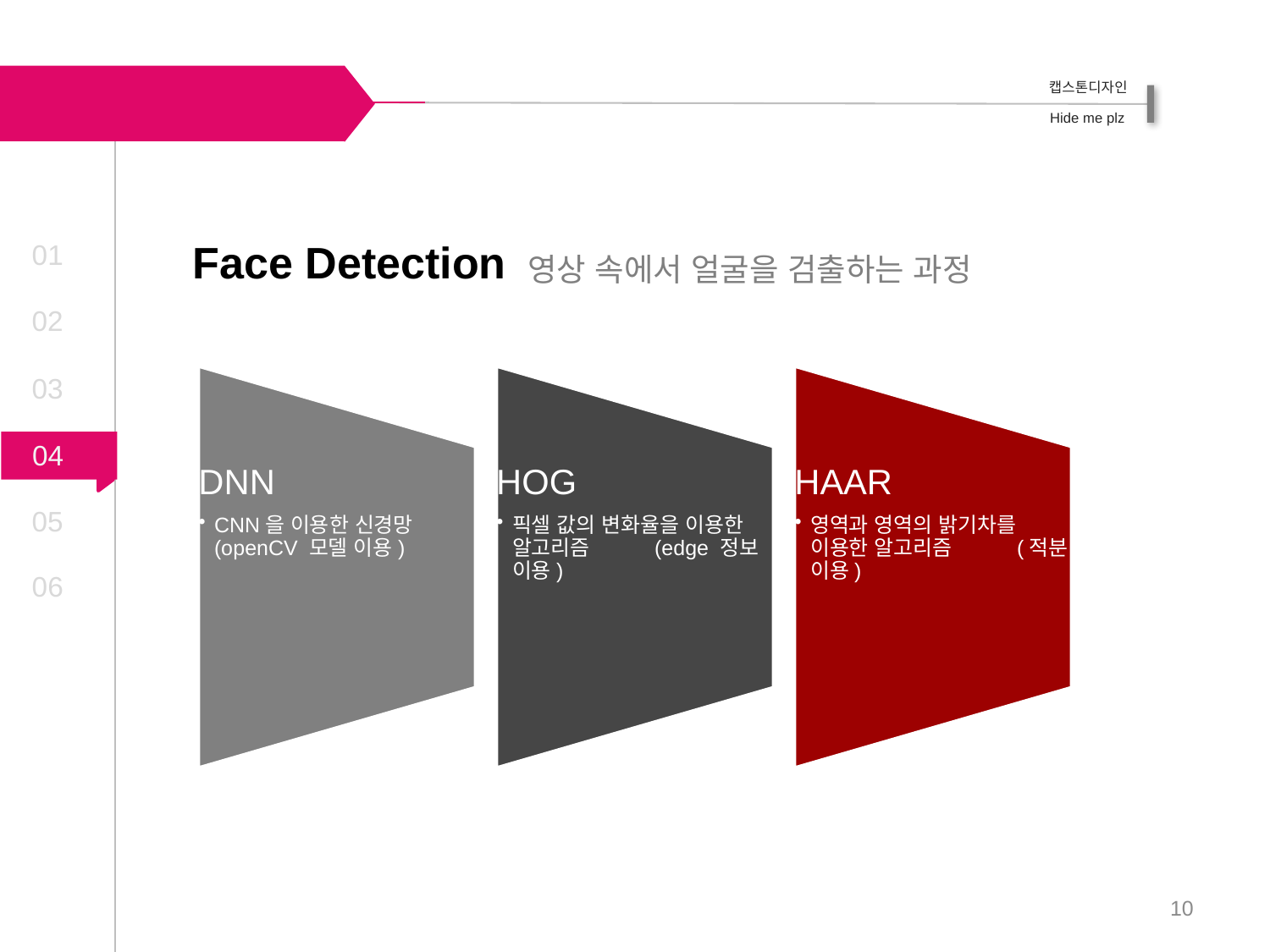

얼굴인증 기술
Face Detection
01
영상 속에서 얼굴을 검출하는 과정
02
03
DNN
CNN을 이용한 신경망           (openCV 모델 이용)
HOG
픽셀 값의 변화율을 이용한 알고리즘          (edge 정보 이용)
HAAR
영역과 영역의 밝기차를 이용한 알고리즘          (적분 이용)
04

05
06
10